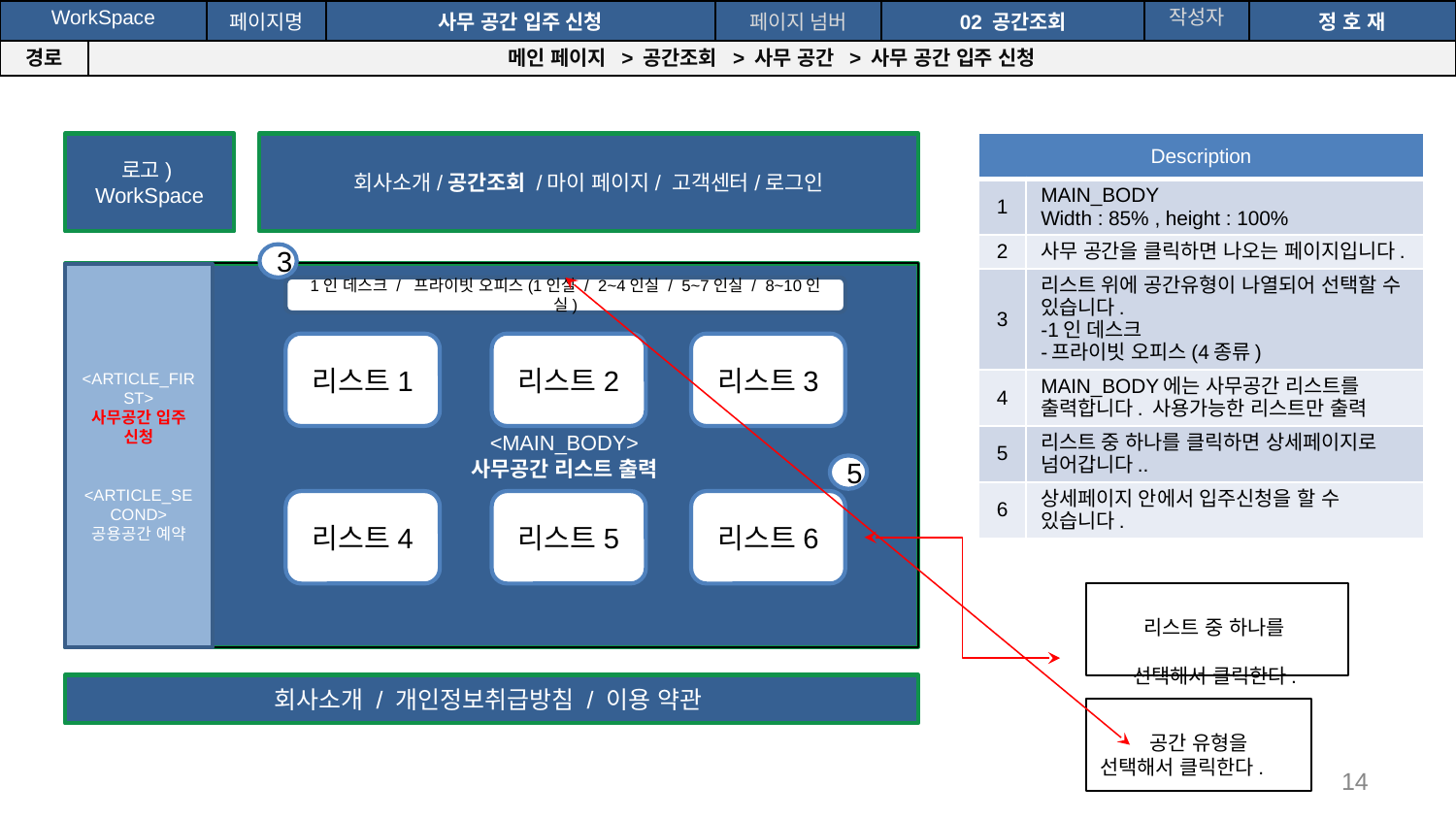

공간(오피스) 대여 시스템
| WorkSpace |  | 페이지명 | 사무 공간 입주 신청 | 페이지 넘버 | 02 공간조회 | 작성자 | 정 호 재 |
| --- | --- | --- | --- | --- | --- | --- | --- |
| 경로 | 메인 페이지 > 공간조회 > 사무 공간 > 사무 공간 입주 신청 |  |  |  |  |  |  |
로고)
WorkSpace
회사소개/공간조회 /마이 페이지/ 고객센터/로그인

	<MAIN_BODY>
	사무공간 리스트 출력
<ARTICLE_FIRST>
사무공간 입주 신청

<ARTICLE_SECOND>
공용공간 예약
리스트2
리스트1
리스트3
리스트6
리스트4
리스트5
회사소개 / 개인정보취급방침 / 이용 약관
| Description |  |
| --- | --- |
| 1 | MAIN\_BODY Width : 85% , height : 100% |
| 2 | 사무 공간을 클릭하면 나오는 페이지입니다. |
| 3 | 리스트 위에 공간유형이 나열되어 선택할 수 있습니다. -1인 데스크 -프라이빗 오피스(4종류) |
| 4 | MAIN\_BODY에는 사무공간 리스트를 출력합니다. 사용가능한 리스트만 출력 |
| 5 | 리스트 중 하나를 클릭하면 상세페이지로 넘어갑니다.. |
| 6 | 상세페이지 안에서 입주신청을 할 수 있습니다. |
3
1인 데스크 /  프라이빗 오피스(1인실 /  2~4인실 /  5~7인실 /  8~10인실)
5

       리스트 중 하나를
     선택해서 클릭한다.

        공간 유형을 선택해서 클릭한다.
14